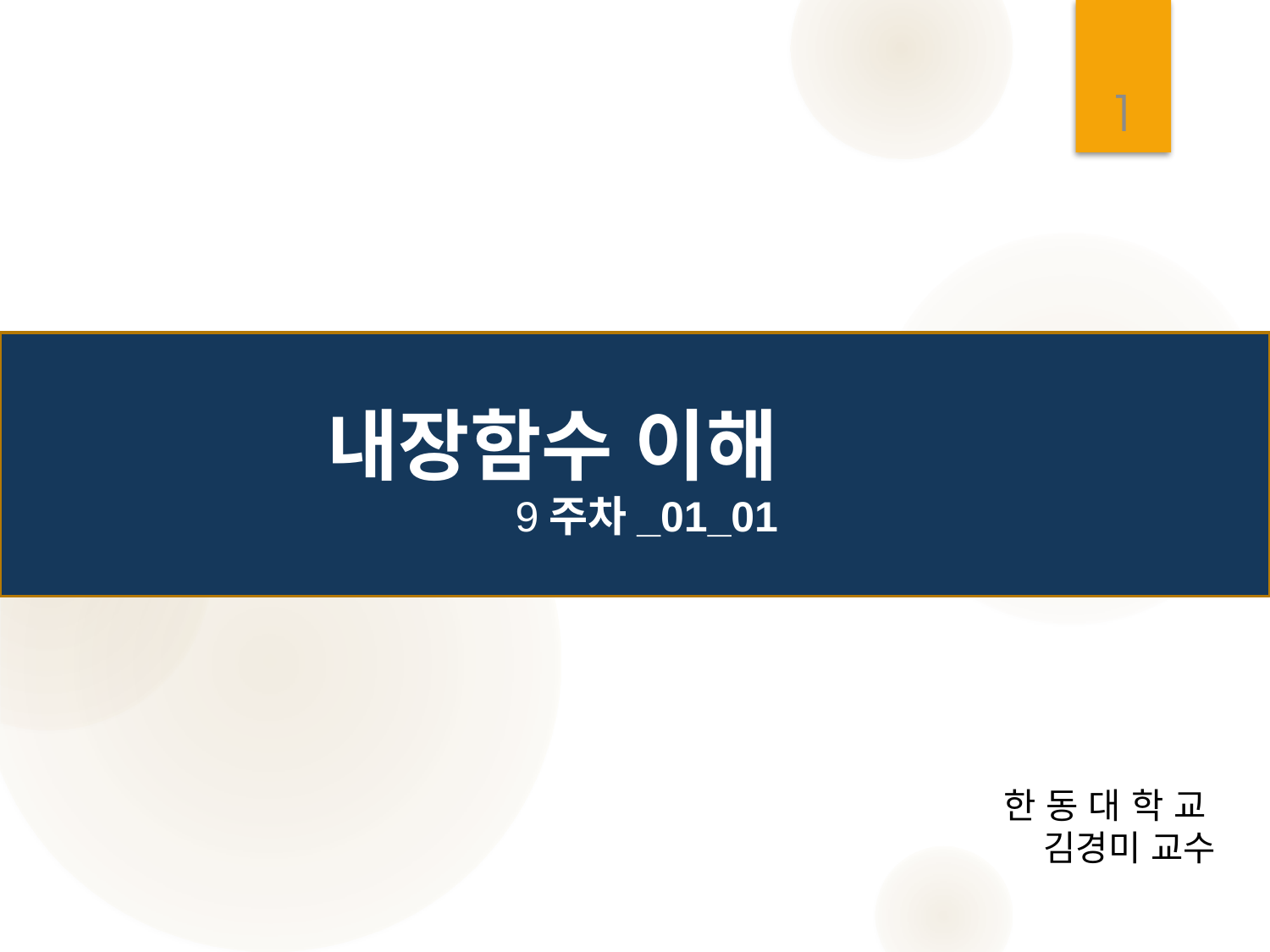

1

# 내장함수 이해 9주차_01_01
한 동 대 학 교
김경미 교수